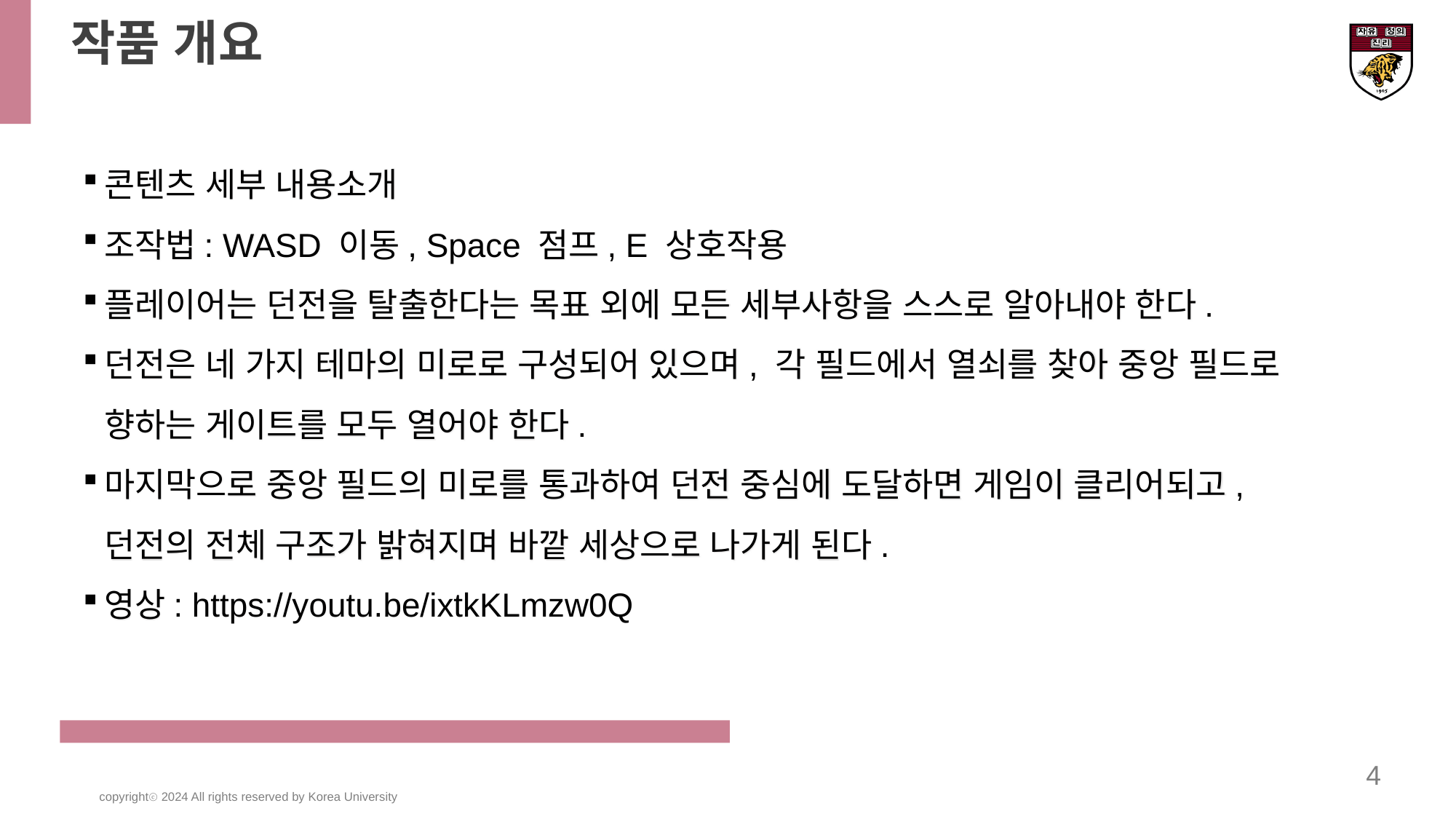

작품 개요
콘텐츠 세부 내용소개
조작법: WASD 이동, Space 점프, E 상호작용
플레이어는 던전을 탈출한다는 목표 외에 모든 세부사항을 스스로 알아내야 한다.
던전은 네 가지 테마의 미로로 구성되어 있으며, 각 필드에서 열쇠를 찾아 중앙 필드로 향하는 게이트를 모두 열어야 한다.
마지막으로 중앙 필드의 미로를 통과하여 던전 중심에 도달하면 게임이 클리어되고, 던전의 전체 구조가 밝혀지며 바깥 세상으로 나가게 된다.
영상: https://youtu.be/ixtkKLmzw0Q